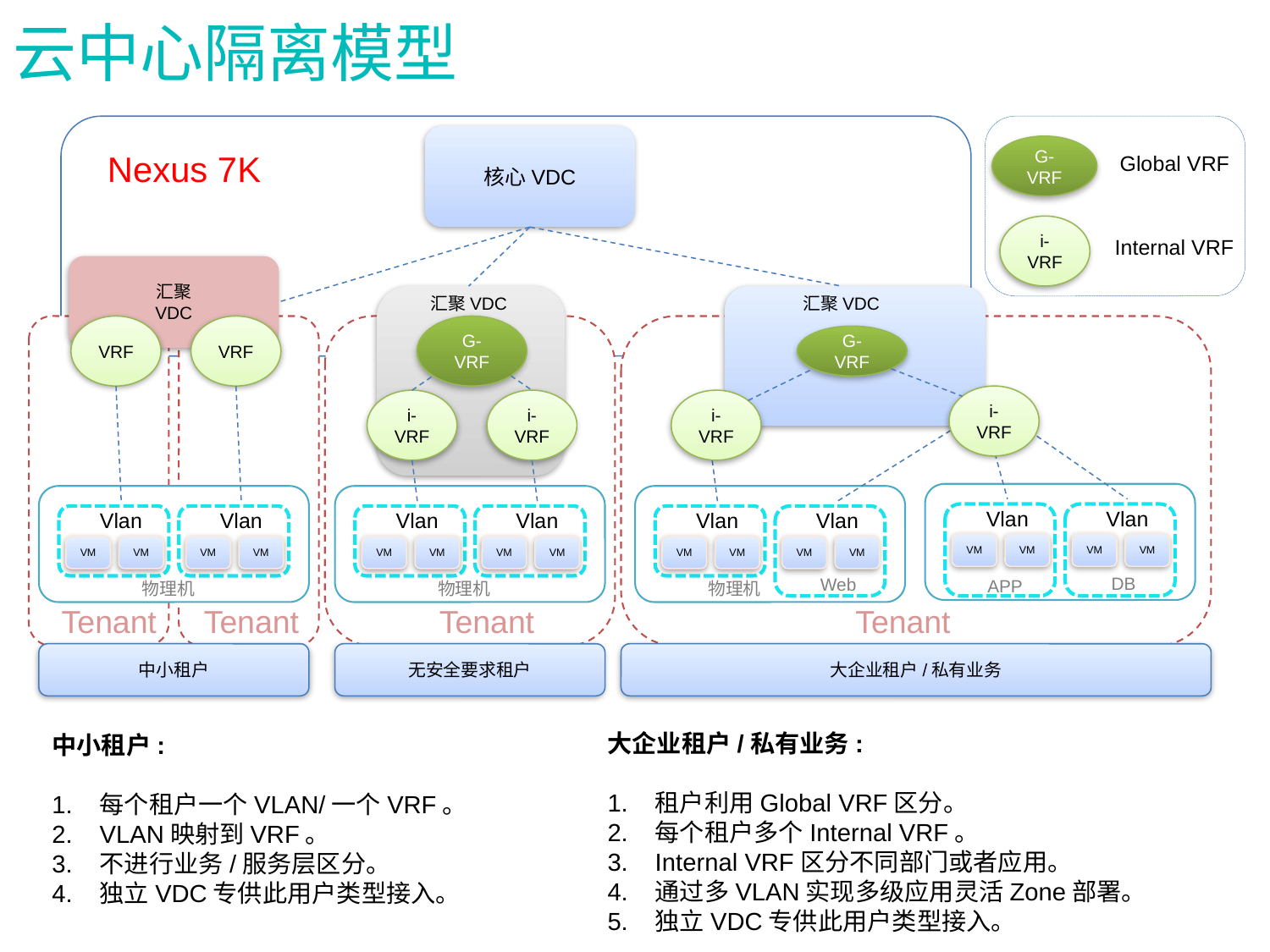

# 云中心隔离模型

核心VDC
G-VRF
Nexus 7K
Global VRF
i-VRF
Internal VRF
汇聚
VDC

汇聚VDC

汇聚VDC

VRF

VRF

G-VRF

G-VRF
i-VRF
i-VRF
i-VRF
i-VRF

Vlan
Vlan
Vlan
Vlan
Vlan
Vlan
Vlan
Vlan

VM
VM
VM
VM
VM
VM
VM
VM
VM
VM
VM
VM
VM
VM
VM
VM
DB
Web
APP
物理机
物理机
物理机
Tenant
Tenant
Tenant
Tenant
中小租户
无安全要求租户
大企业租户/私有业务
大企业租户/私有业务:

租户利用Global VRF区分。
每个租户多个Internal VRF。
Internal VRF区分不同部门或者应用。
通过多VLAN实现多级应用灵活Zone部署。
独立VDC专供此用户类型接入。
中小租户:

每个租户一个VLAN/一个VRF。
VLAN映射到VRF。
不进行业务/服务层区分。
独立VDC专供此用户类型接入。